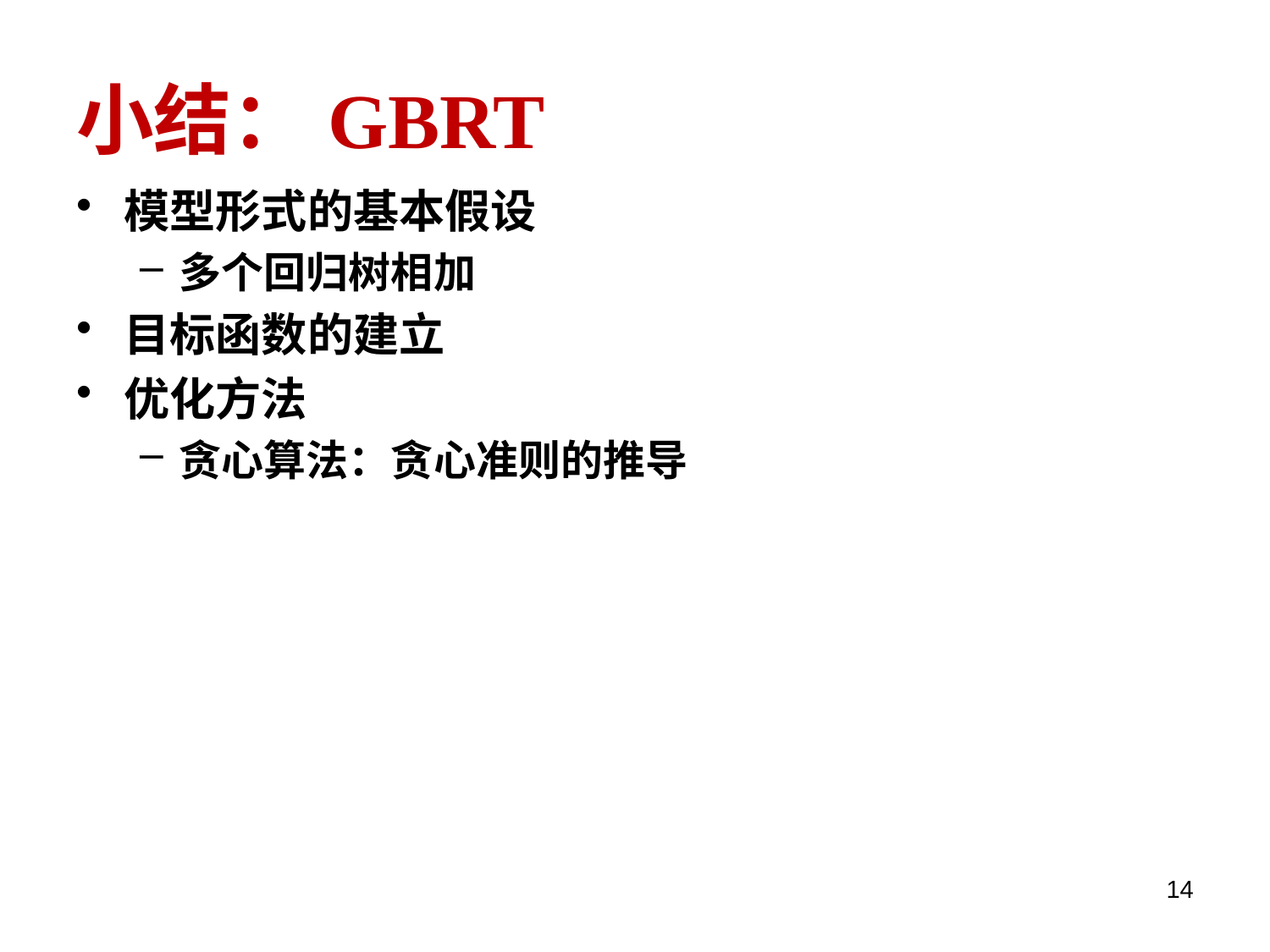

# 小结：GBRT
模型形式的基本假设
多个回归树相加
目标函数的建立
优化方法
贪心算法：贪心准则的推导
14